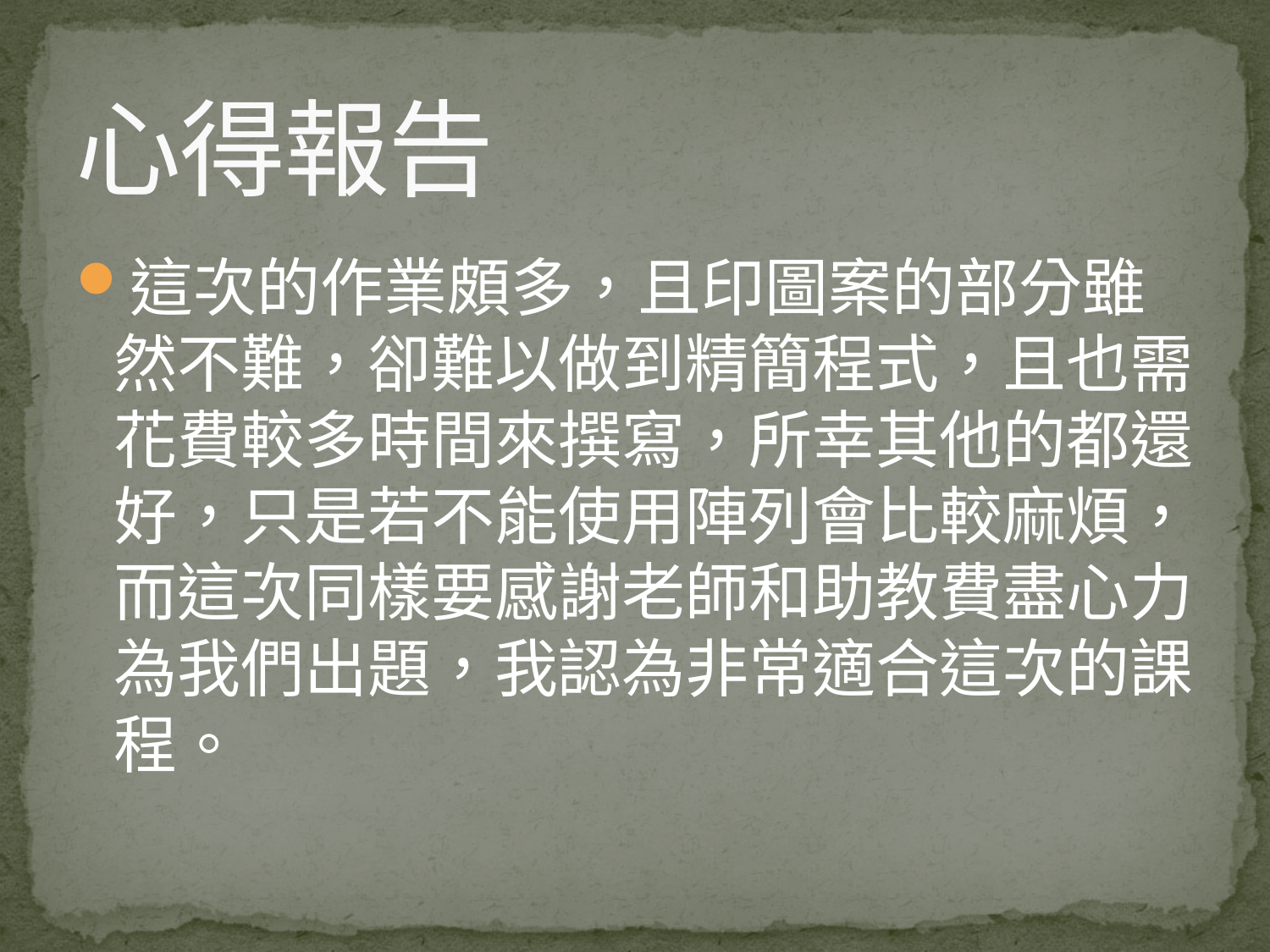

# 心得報告
這次的作業頗多，且印圖案的部分雖然不難，卻難以做到精簡程式，且也需花費較多時間來撰寫，所幸其他的都還好，只是若不能使用陣列會比較麻煩，而這次同樣要感謝老師和助教費盡心力為我們出題，我認為非常適合這次的課程。